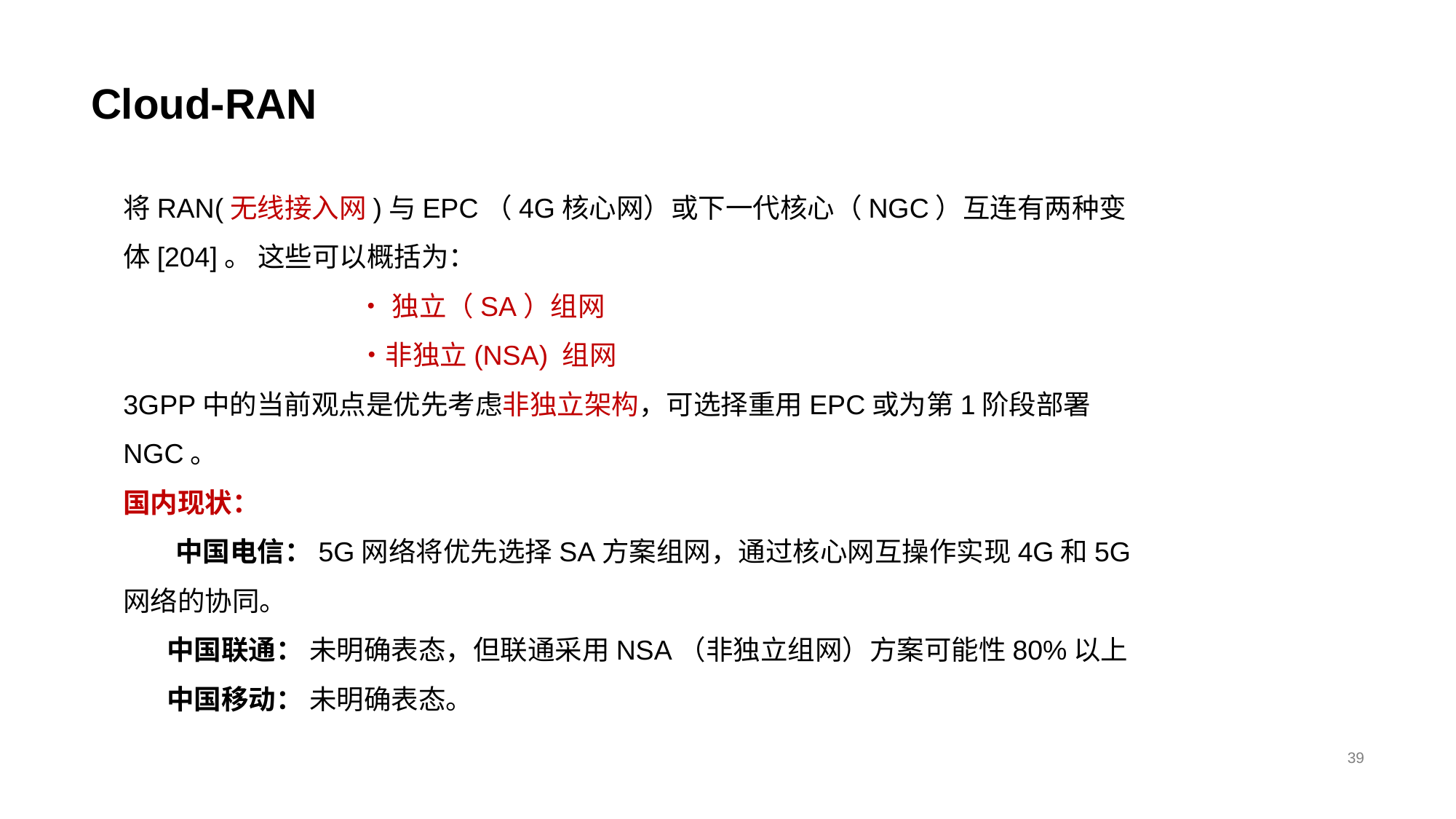

# Cloud-RAN
将RAN(无线接入网)与EPC（4G核心网）或下一代核心（NGC）互连有两种变体[204]。 这些可以概括为：
                                      •独立（SA）组网
                                      •非独立(NSA) 组网
3GPP中的当前观点是优先考虑非独立架构，可选择重用EPC或为第1阶段部署NGC。
国内现状：
   　中国电信：5G网络将优先选择SA方案组网，通过核心网互操作实现4G和5G网络的协同。
      中国联通： 未明确表态，但联通采用NSA（非独立组网）方案可能性80%以上
      中国移动： 未明确表态。
39